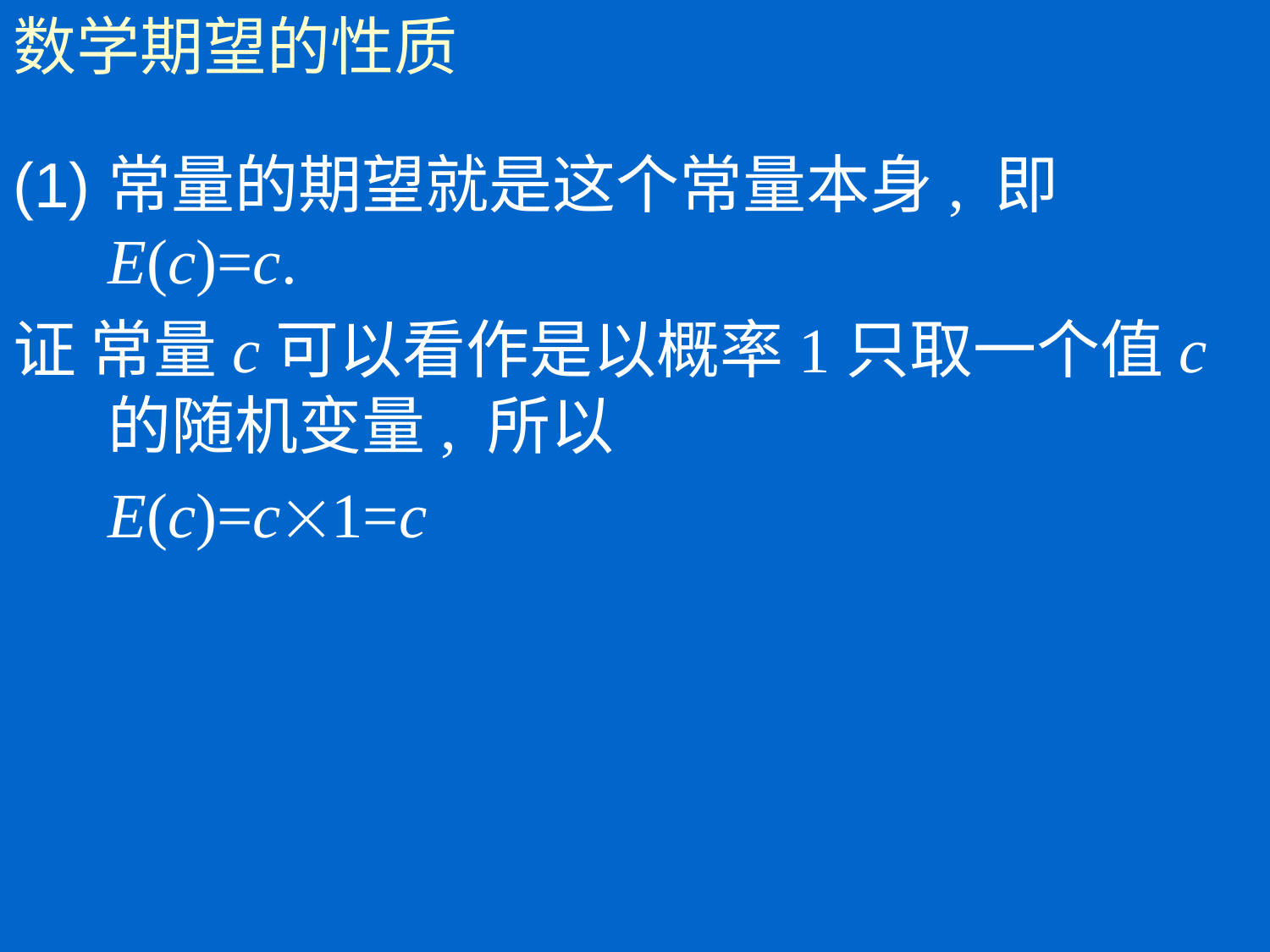

# 数学期望的性质
常量的期望就是这个常量本身, 即E(c)=c.
证 常量c可以看作是以概率1只取一个值c的随机变量, 所以
	E(c)=c×1=c